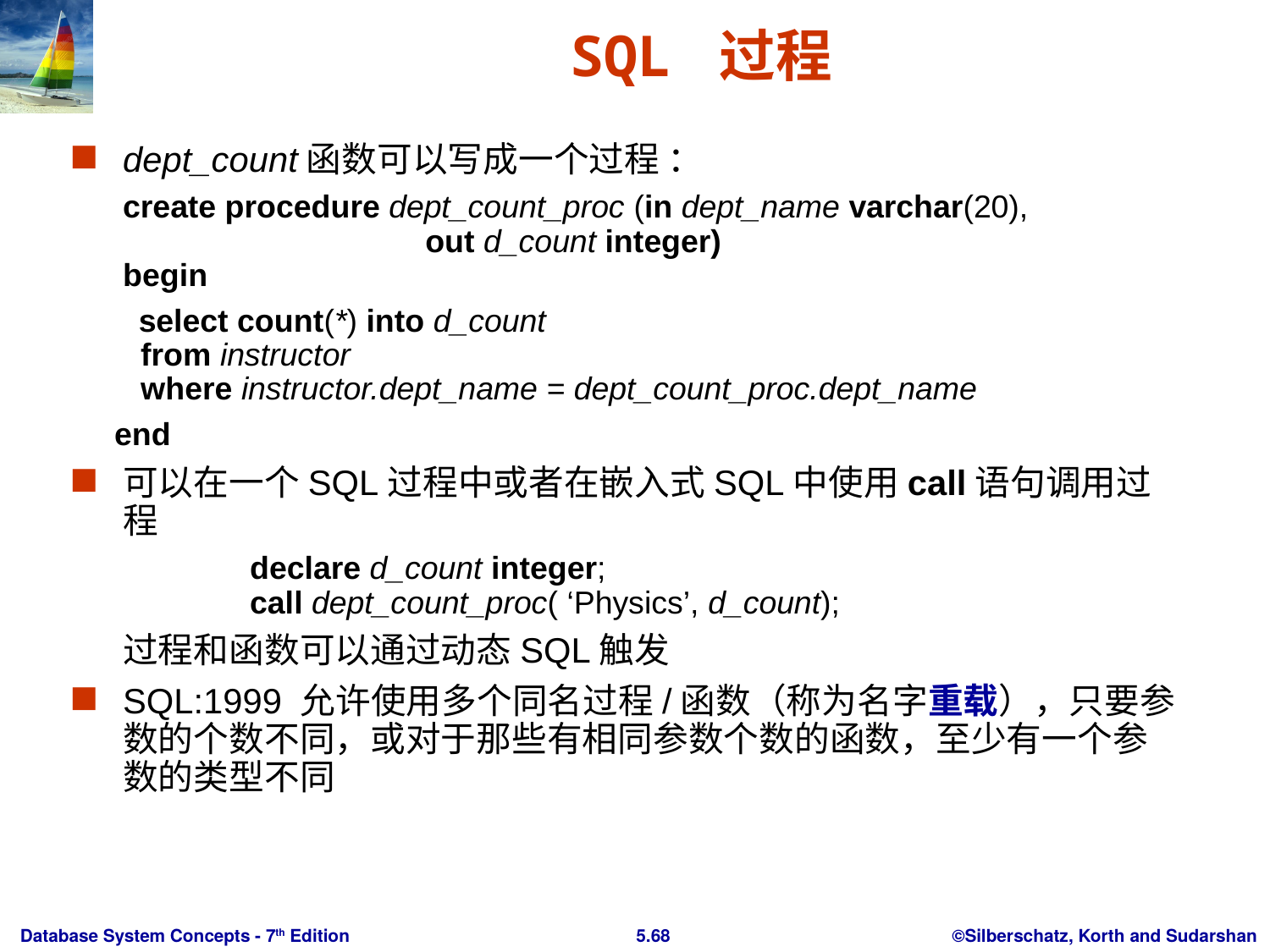

# SQL 过程
dept_count函数可以写成一个过程 ：
	create procedure dept_count_proc (in dept_name varchar(20),
                                  out d_count integer)
begin
	  select count(*) into d_count
  from instructor
  where instructor.dept_name = dept_count_proc.dept_name
     end
可以在一个SQL过程中或者在嵌入式SQL中使用call语句调用过程
		declare d_count integer;
	call dept_count_proc( ‘Physics’, d_count);
	过程和函数可以通过动态SQL触发
SQL:1999 允许使用多个同名过程/函数（称为名字重载），只要参数的个数不同，或对于那些有相同参数个数的函数，至少有一个参数的类型不同